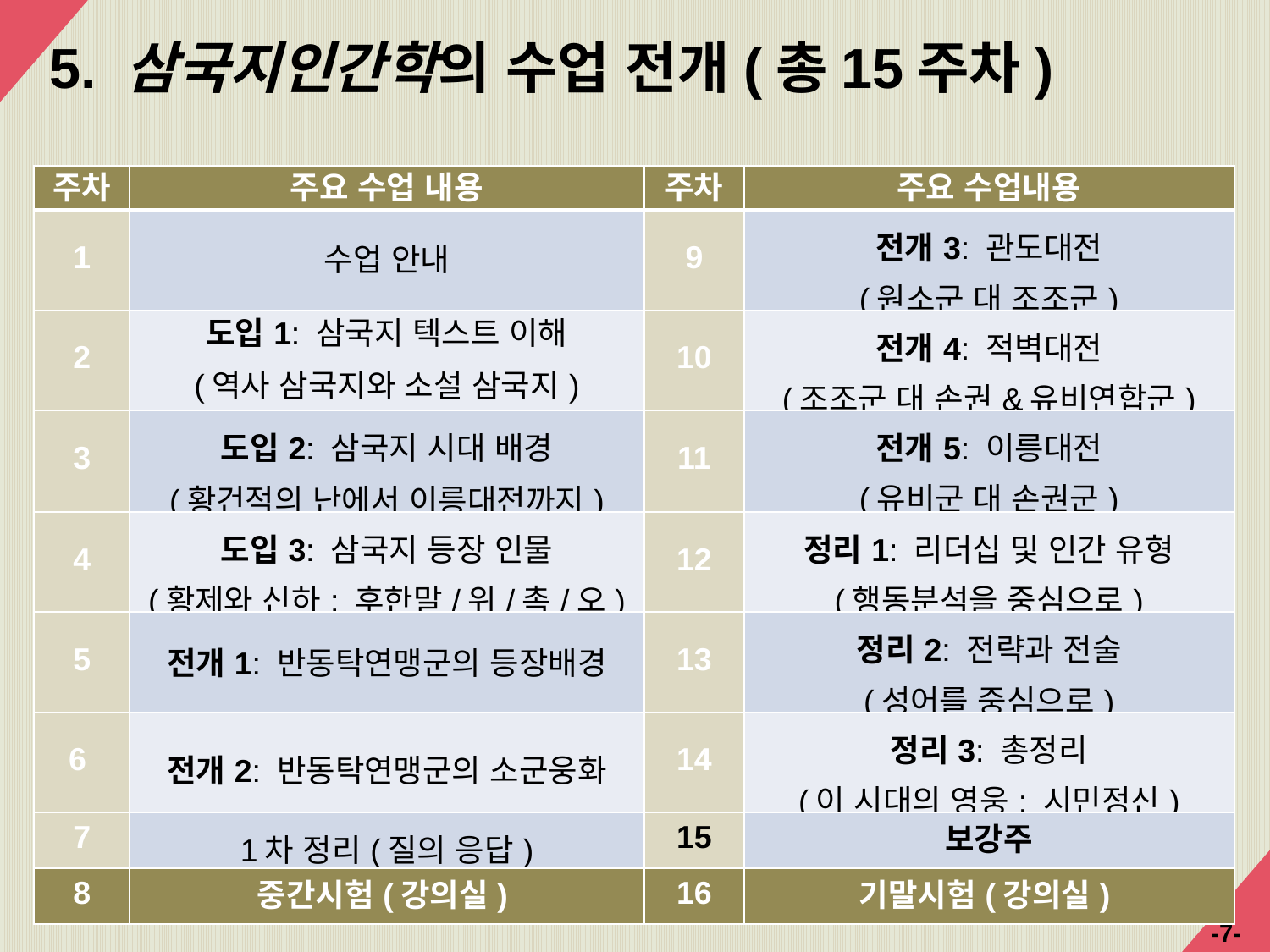

5. 삼국지인간학의 수업 전개(총15주차)
| 주차 | 주요 수업 내용 | 주차 | 주요 수업내용 |
| --- | --- | --- | --- |
| 1 | 수업 안내 | 9 | 전개3: 관도대전 (원소군 대 조조군) |
| 2 | 도입1: 삼국지 텍스트 이해 (역사 삼국지와 소설 삼국지) | 10 | 전개4: 적벽대전 (조조군 대 손권&유비연합군) |
| 3 | 도입2: 삼국지 시대 배경 (황건적의 난에서 이릉대전까지) | 11 | 전개5: 이릉대전 (유비군 대 손권군) |
| 4 | 도입3: 삼국지 등장 인물 (황제와 신하: 후한말/위/촉/오) | 12 | 정리1: 리더십 및 인간 유형 (행동분석을 중심으로) |
| 5 | 전개1: 반동탁연맹군의 등장배경 | 13 | 정리2: 전략과 전술 (성어를 중심으로) |
| 6 | 전개2: 반동탁연맹군의 소군웅화 | 14 | 정리3: 총정리 (이 시대의 영웅: 시민정신) |
| 7 | 1차 정리(질의 응답) | 15 | 보강주 |
| 8 | 중간시험(강의실) | 16 | 기말시험(강의실) |
-7-